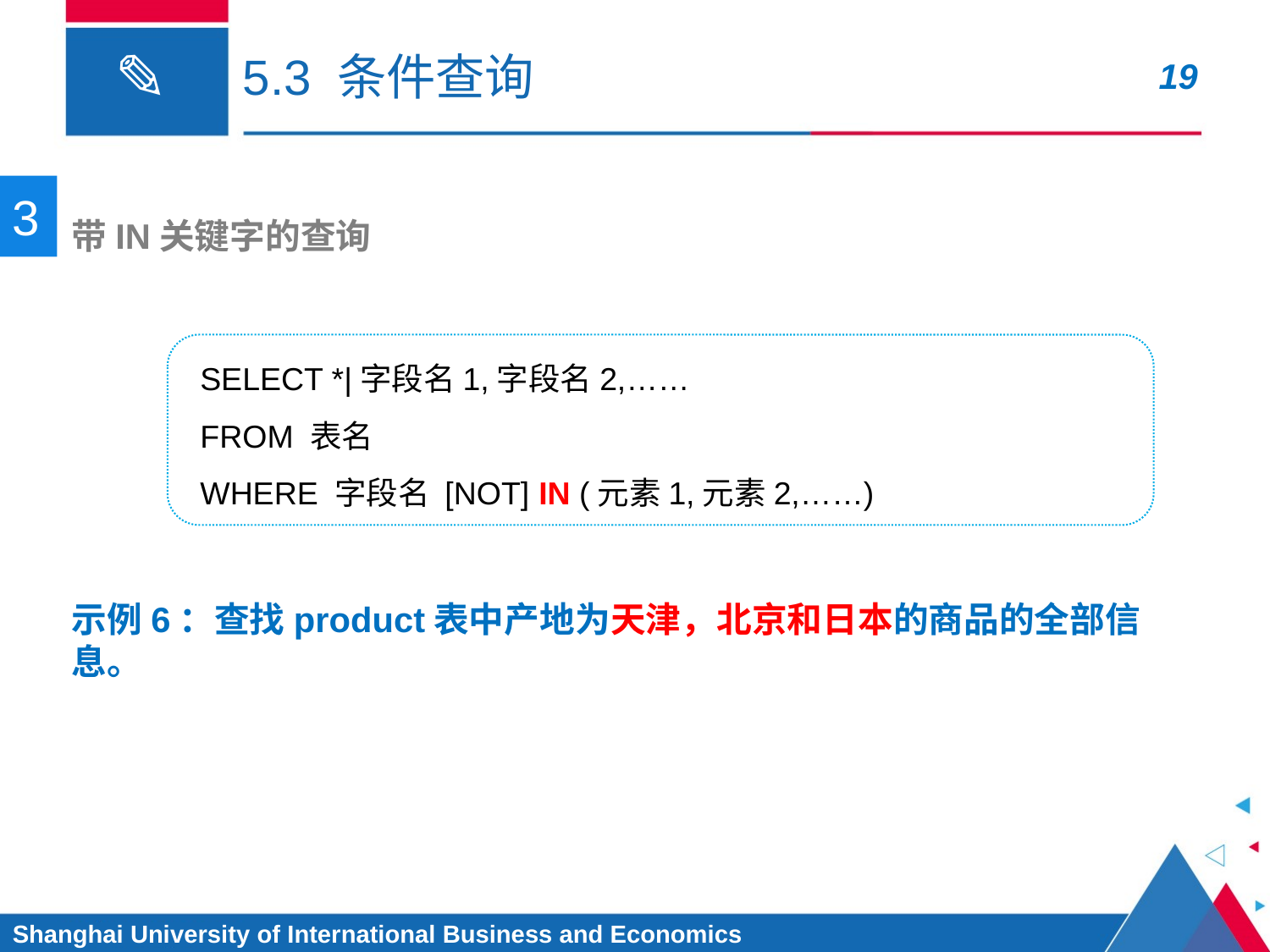

# 5.3 条件查询

3
带IN关键字的查询
SELECT *|字段名1,字段名2,……
FROM 表名
WHERE 字段名 [NOT] IN (元素1,元素2,……)

示例6：查找product表中产地为天津，北京和日本的商品的全部信息。